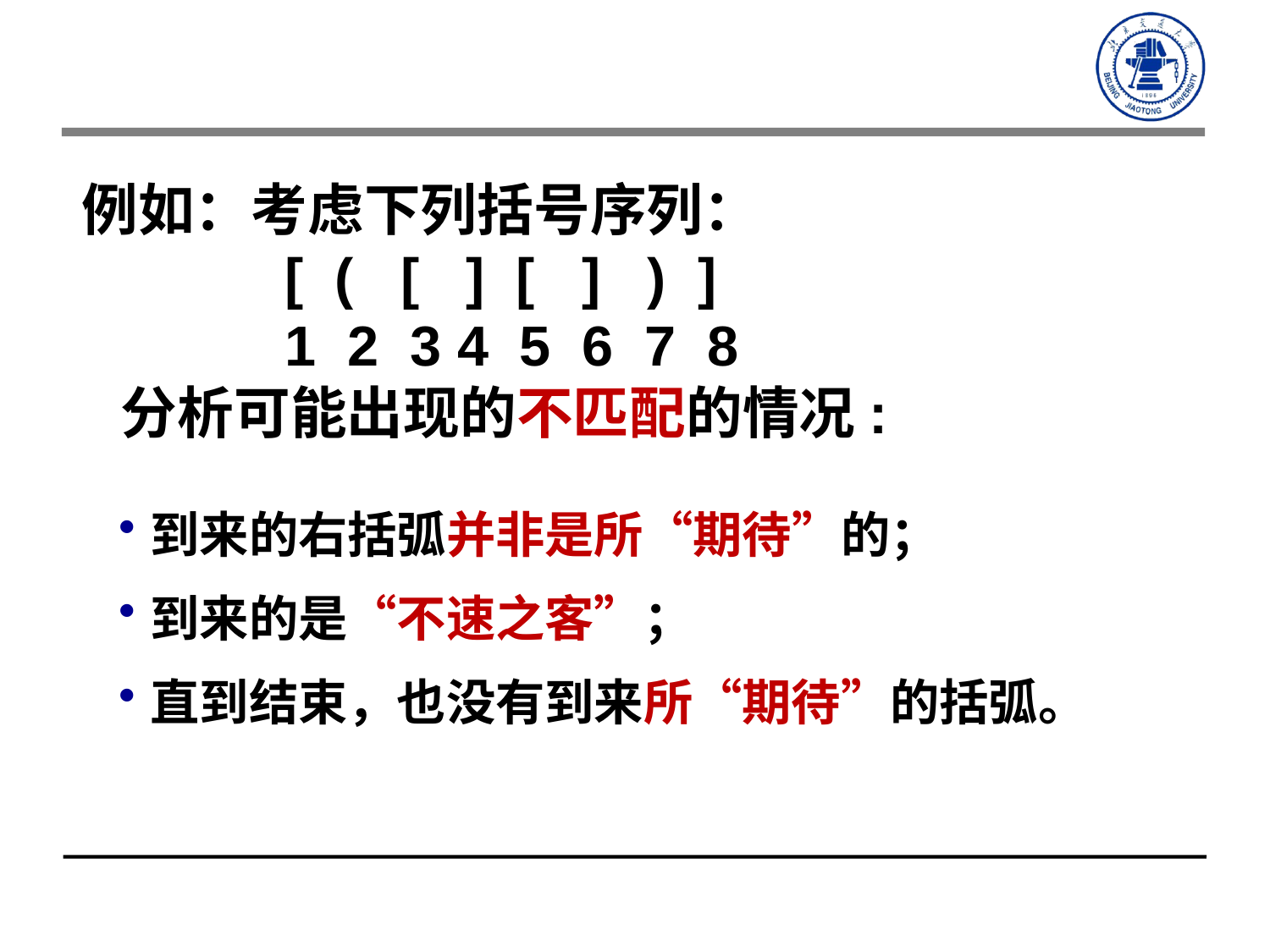

例如：考虑下列括号序列：
             [  (   [   ]  [   ]   )  ]
             1  2  3 4  5  6  7  8
  分析可能出现的不匹配的情况:
到来的右括弧并非是所“期待”的；
到来的是“不速之客”；
直到结束，也没有到来所“期待”的括弧。